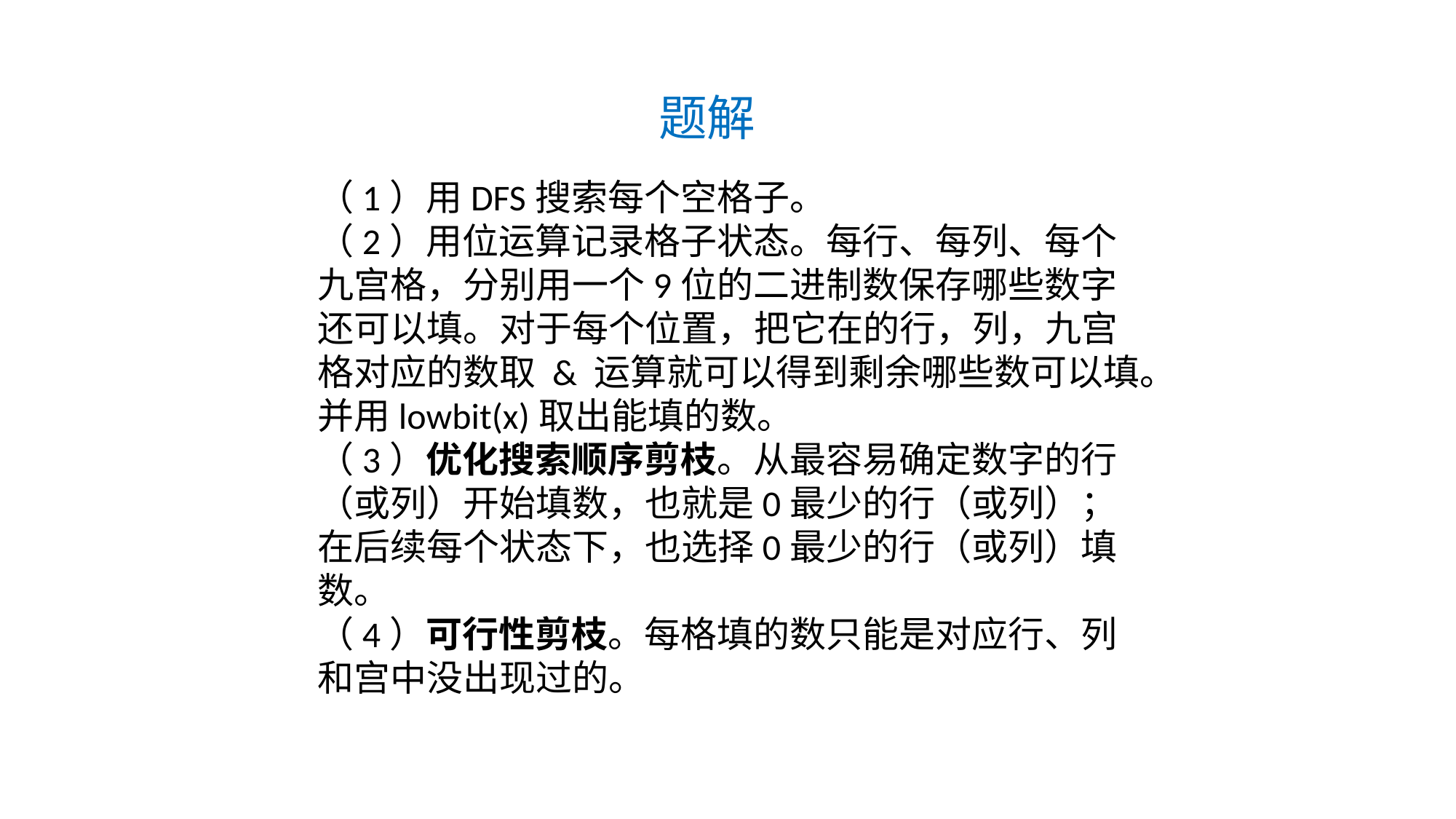

题解
（1）用DFS搜索每个空格子。
（2）用位运算记录格子状态。每行、每列、每个九宫格，分别用一个9位的二进制数保存哪些数字还可以填。对于每个位置，把它在的行，列，九宫格对应的数取 & 运算就可以得到剩余哪些数可以填。并用lowbit(x)取出能填的数。
（3）优化搜索顺序剪枝。从最容易确定数字的行（或列）开始填数，也就是0最少的行（或列）；在后续每个状态下，也选择0最少的行（或列）填数。
（4）可行性剪枝。每格填的数只能是对应行、列和宫中没出现过的。